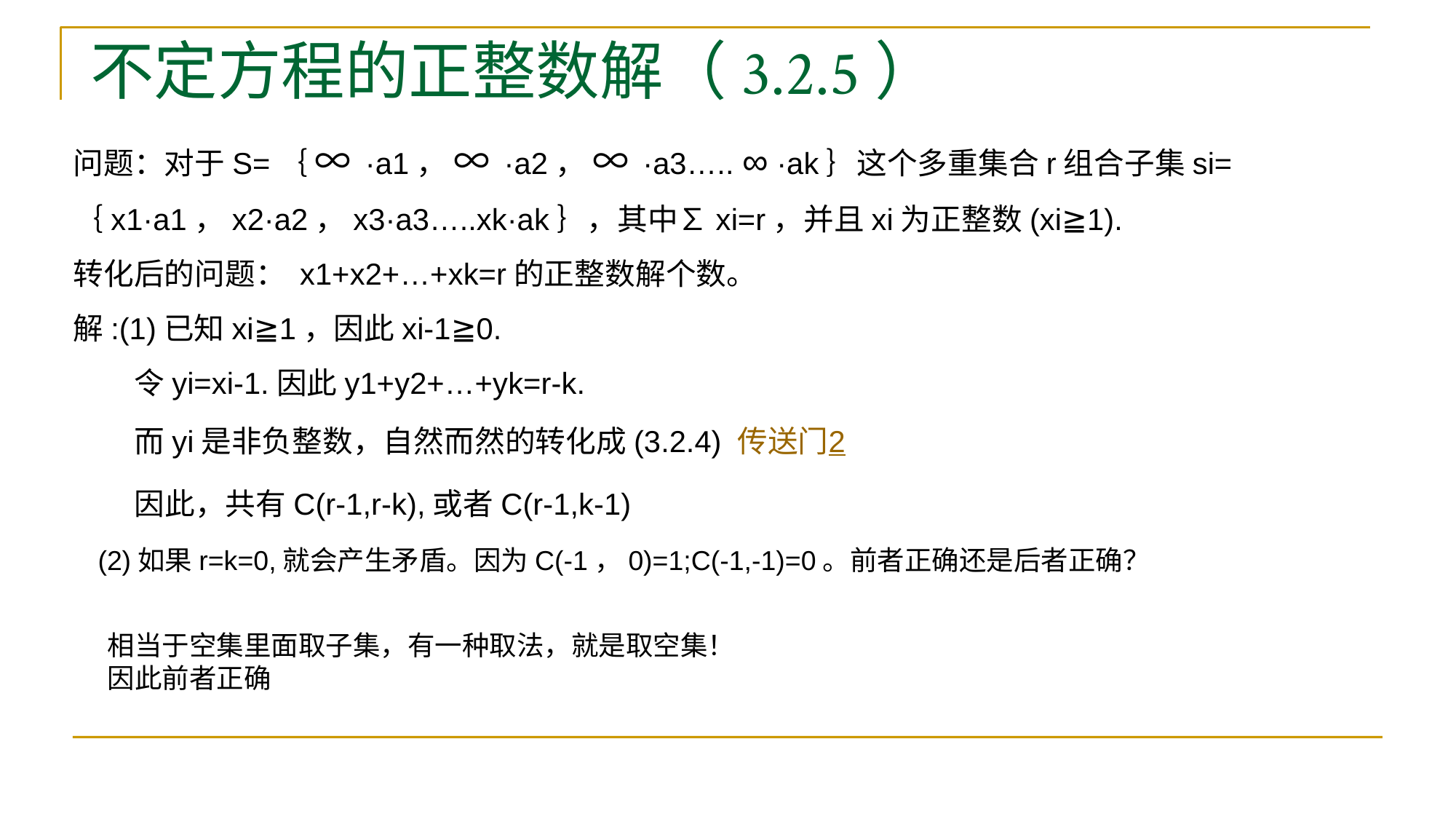

不定方程的正整数解（3.2.5）

问题：对于S=｛ ∞ ·a1， ∞ ·a2， ∞ ·a3….. ∞ ·ak｝这个多重集合r组合子集si= ｛x1·a1，x2·a2，x3·a3…..xk·ak｝，其中∑xi=r，并且xi为正整数(xi≧1).
转化后的问题： x1+x2+…+xk=r的正整数解个数。
解:(1)已知xi≧1，因此xi-1≧0.
        令yi=xi-1.因此y1+y2+…+yk=r-k.
        而yi是非负整数，自然而然的转化成(3.2.4) 传送门2
        因此，共有C(r-1,r-k),或者C(r-1,k-1)
 (2)如果r=k=0,就会产生矛盾。因为C(-1，0)=1;C(-1,-1)=0。前者正确还是后者正确？

相当于空集里面取子集，有一种取法，就是取空集！
因此前者正确